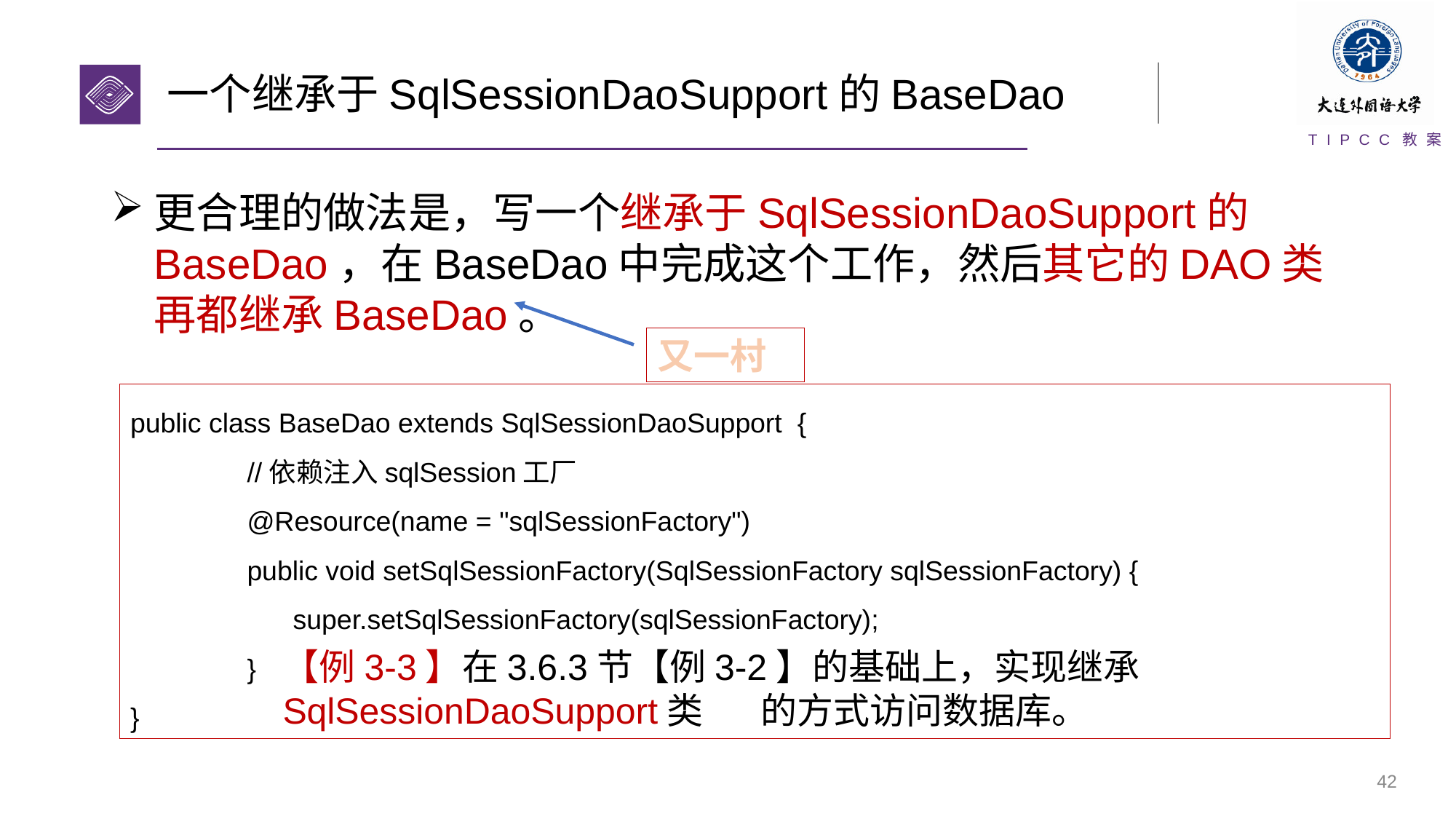

# 一个继承于SqlSessionDaoSupport的BaseDao
更合理的做法是，写一个继承于SqlSessionDaoSupport的BaseDao，在BaseDao中完成这个工作，然后其它的DAO类再都继承BaseDao。
又一村
public class BaseDao extends SqlSessionDaoSupport  {
	 //依赖注入sqlSession工厂
	 @Resource(name = "sqlSessionFactory")
	 public void setSqlSessionFactory(SqlSessionFactory sqlSessionFactory) {
	       super.setSqlSessionFactory(sqlSessionFactory);
	 }
}
【例3-3】在3.6.3节【例3-2】的基础上，实现继承SqlSessionDaoSupport类       的方式访问数据库。
42